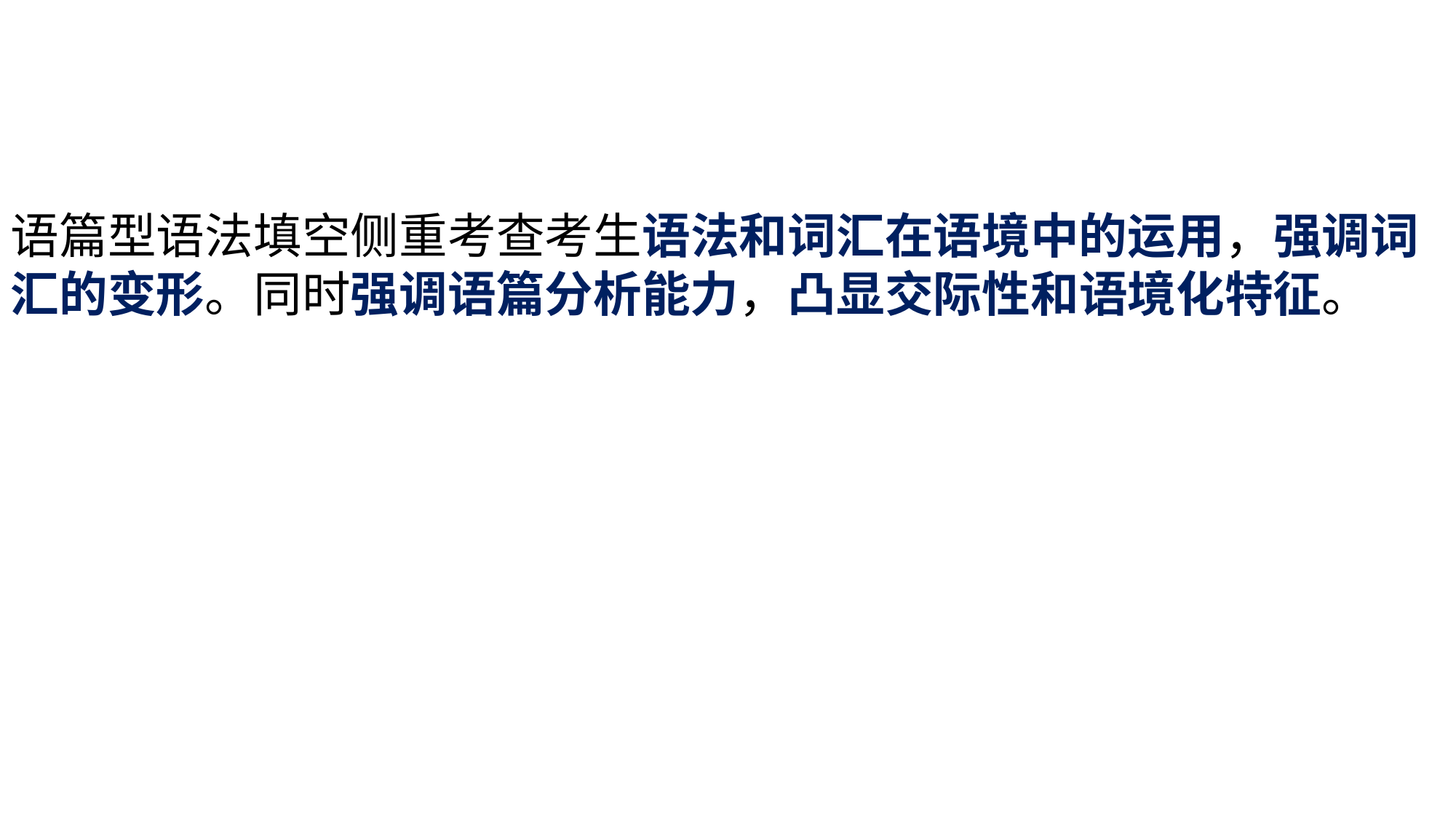

语篇型语法填空侧重考查考生语法和词汇在语境中的运用，强调词汇的变形。同时强调语篇分析能力，凸显交际性和语境化特征。